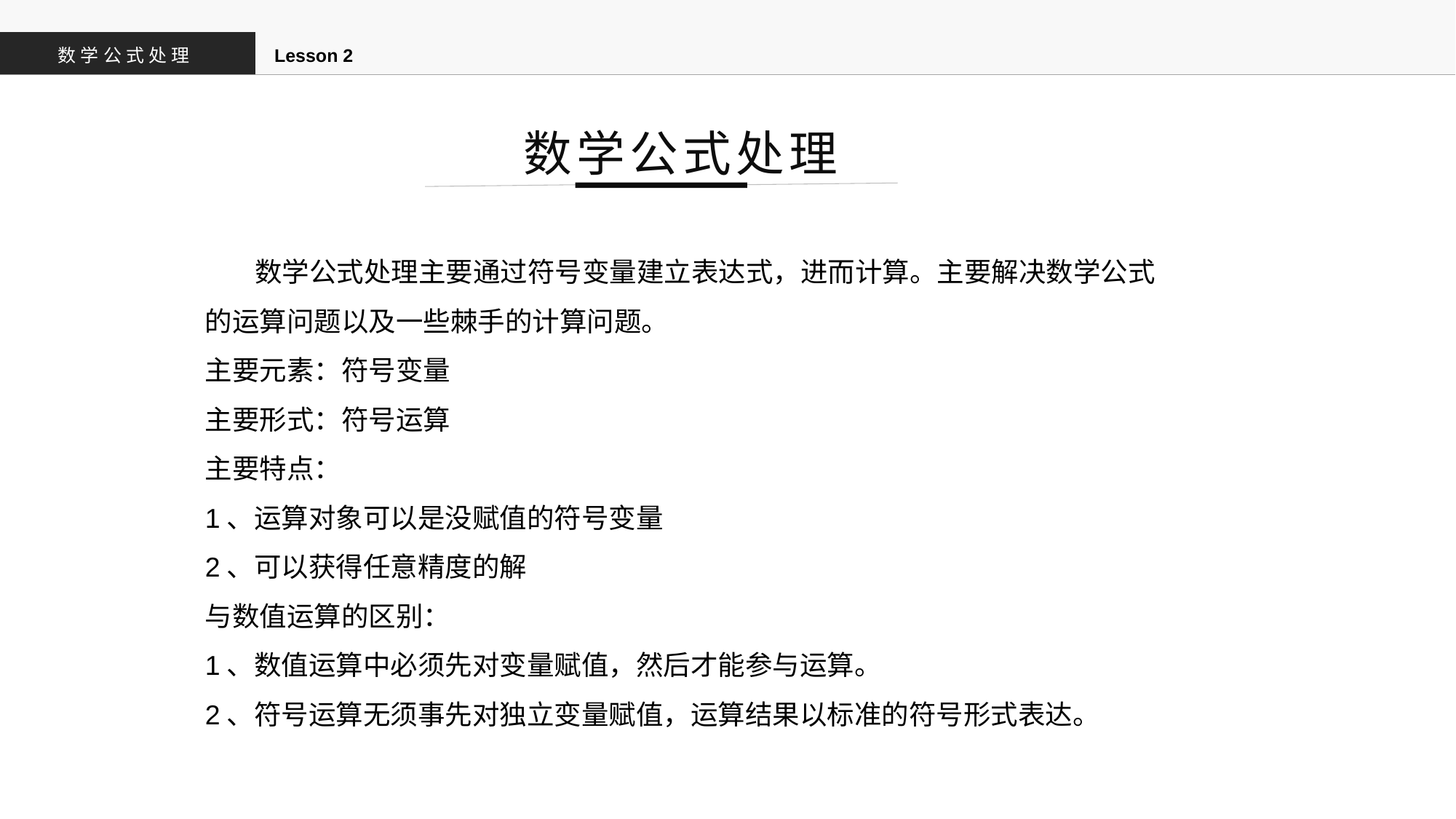

数学公式处理
Lesson 2
数学公式处理

       数学公式处理主要通过符号变量建立表达式，进而计算。主要解决数学公式的运算问题以及一些棘手的计算问题。
主要元素：符号变量
主要形式：符号运算
主要特点：
1、运算对象可以是没赋值的符号变量
2、可以获得任意精度的解
与数值运算的区别：
1、数值运算中必须先对变量赋值，然后才能参与运算。
2、符号运算无须事先对独立变量赋值，运算结果以标准的符号形式表达。